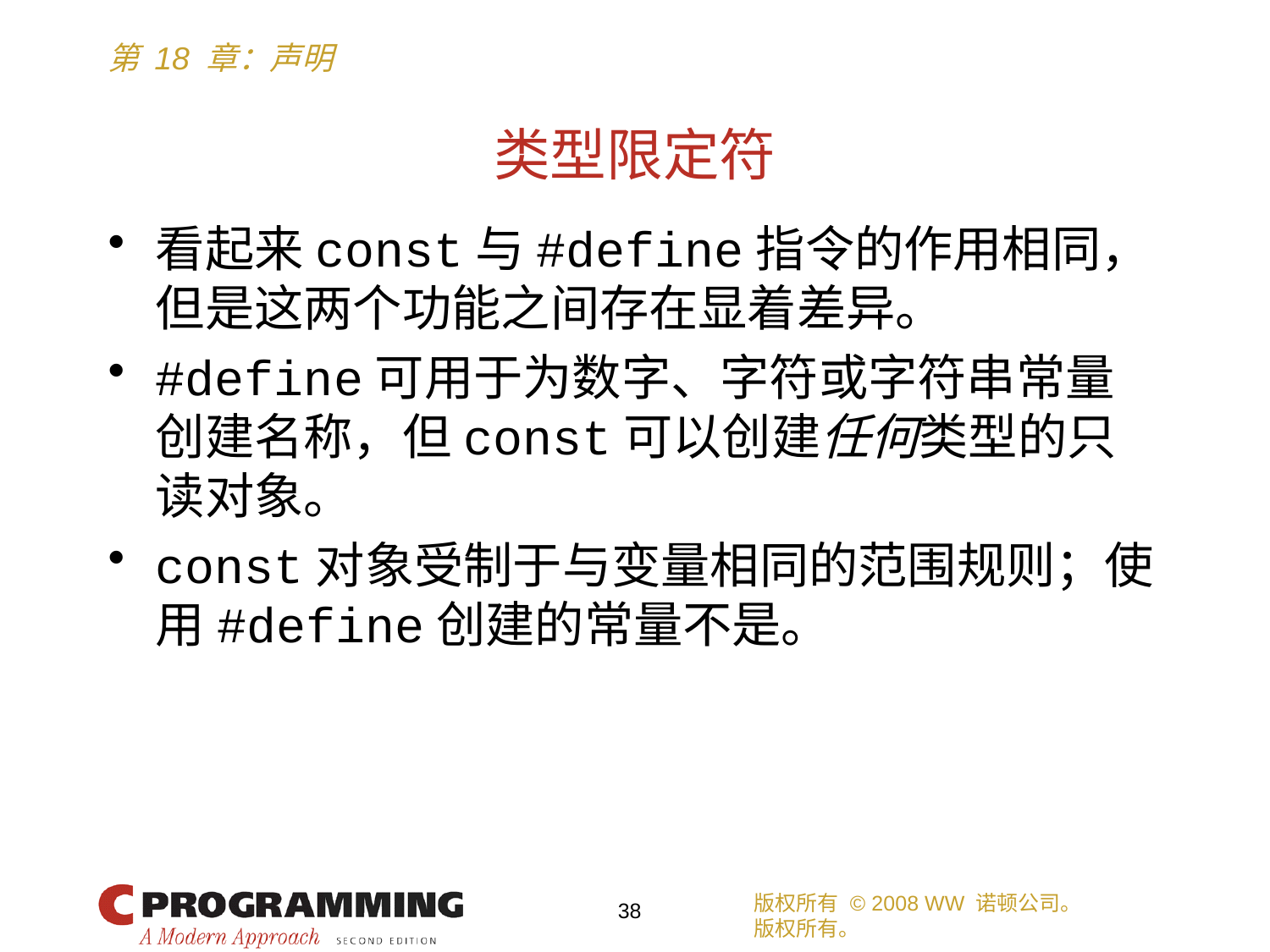

# 类型限定符
看起来const与#define指令的作用相同，但是这两个功能之间存在显着差异。
#define可用于为数字、字符或字符串常量创建名称，但const可以创建任何类型的只读对象。
const对象受制于与变量相同的范围规则；使用#define创建的常量不是。
版权所有 © 2008 WW 诺顿公司。
版权所有。
38